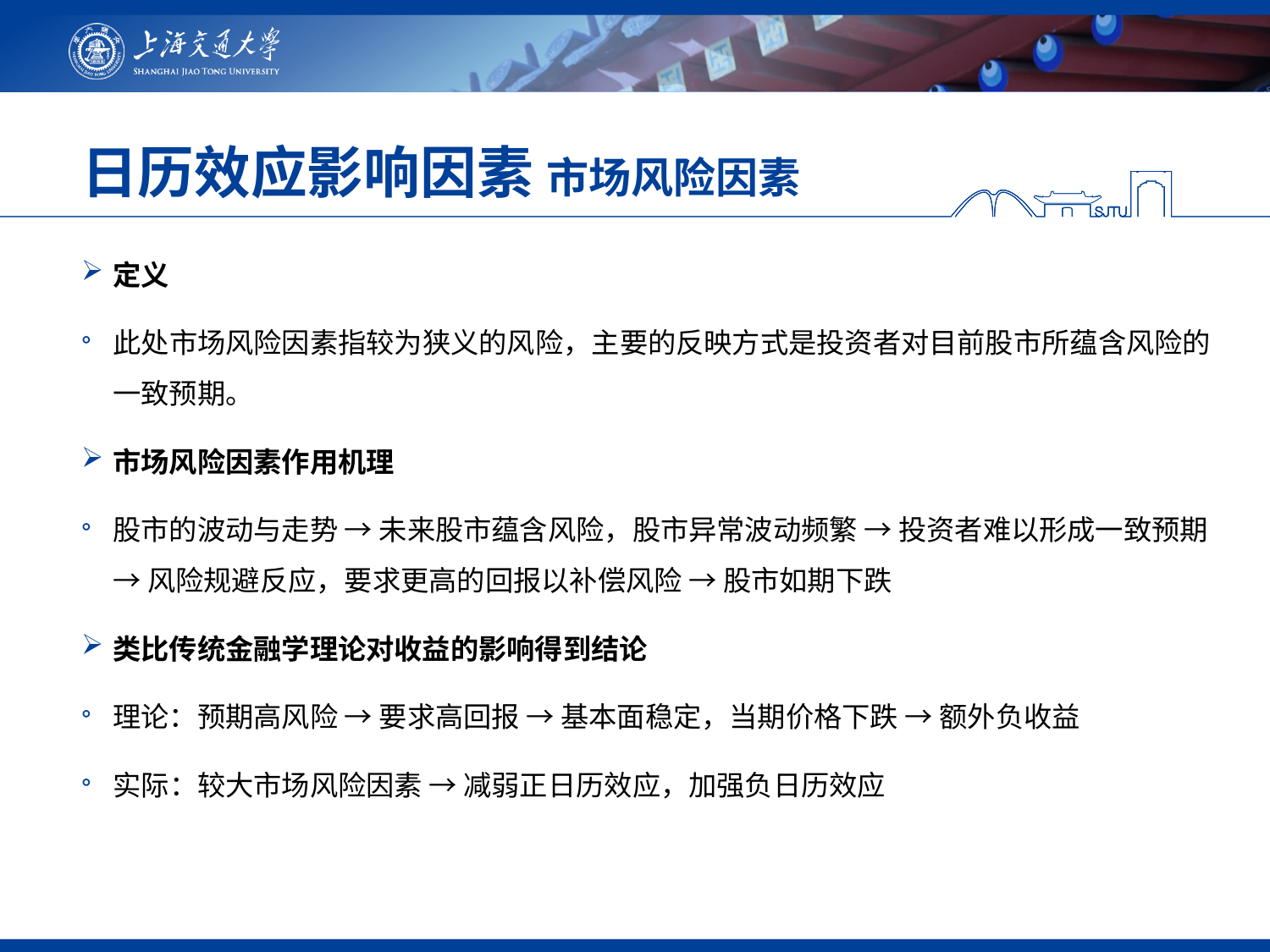

# 日历效应影响因素 市场风险因素
定义
此处市场风险因素指较为狭义的风险，主要的反映方式是投资者对目前股市所蕴含风险的一致预期。
市场风险因素作用机理
股市的波动与走势 → 未来股市蕴含风险，股市异常波动频繁 → 投资者难以形成一致预期 → 风险规避反应，要求更高的回报以补偿风险 → 股市如期下跌
类比传统金融学理论对收益的影响得到结论
理论：预期高风险 → 要求高回报 → 基本面稳定，当期价格下跌 → 额外负收益
实际：较大市场风险因素 → 减弱正日历效应，加强负日历效应